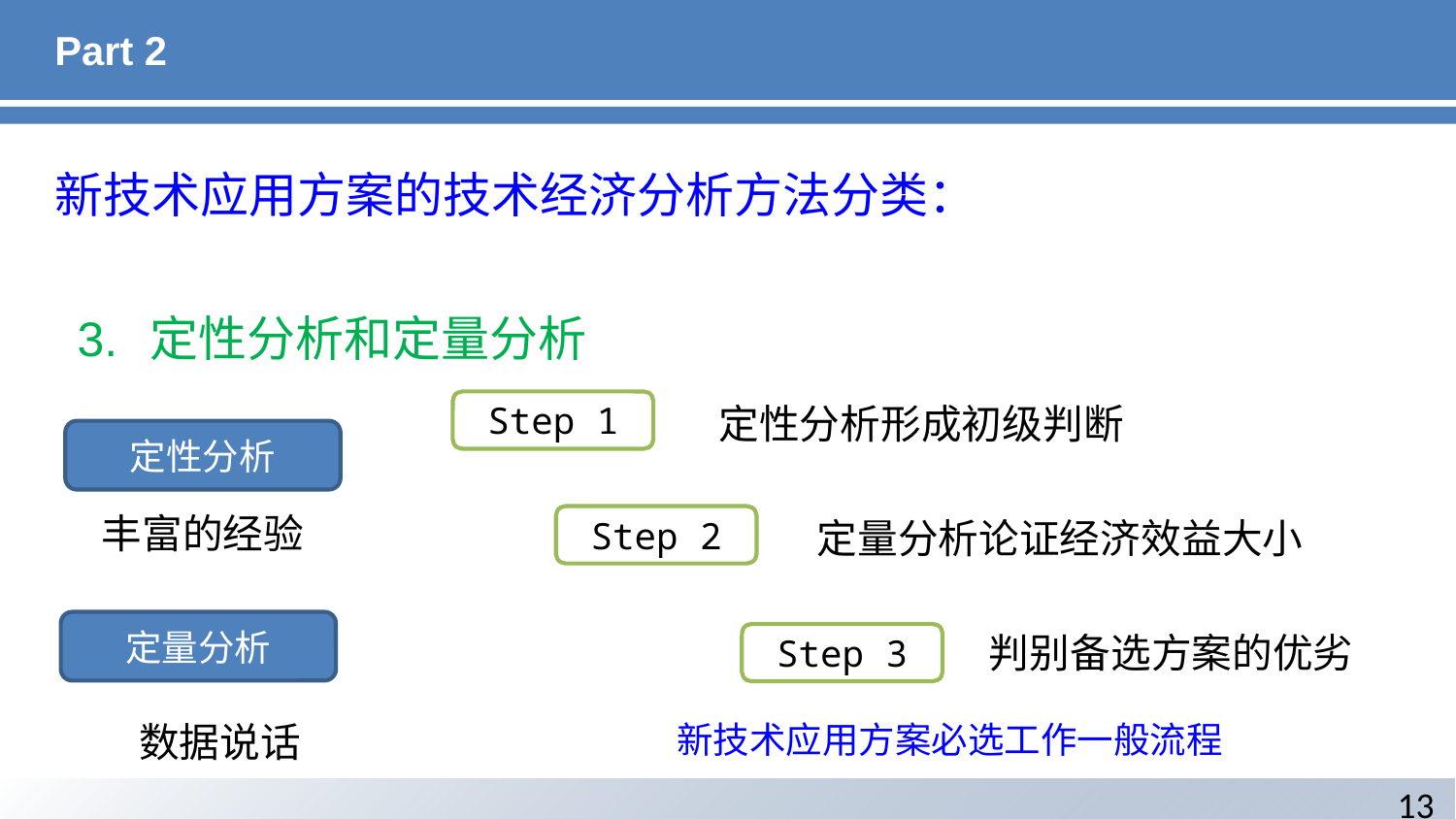

# Part 2

新技术应用方案的技术经济分析方法分类：
定性分析和定量分析
Step 1
定性分析形成初级判断
定性分析
丰富的经验
Step 2
定量分析论证经济效益大小

定量分析
判别备选方案的优劣
Step 3
数据说话
新技术应用方案必选工作一般流程
13